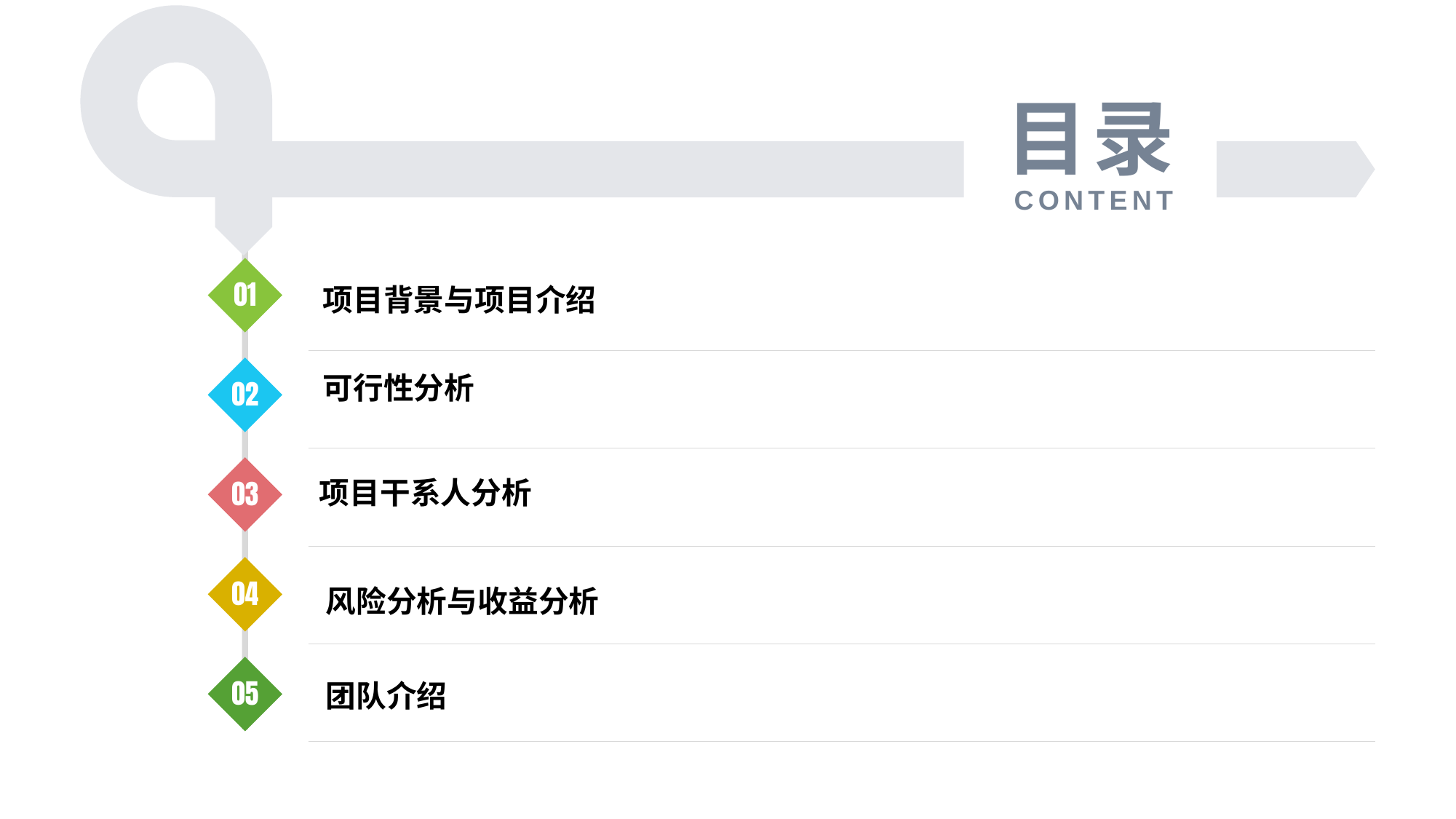

目录

CONTENT

01
 项目背景与项目介绍
02
 可行性分析
03
项目干系人分析
04
 风险分析与收益分析
05
 团队介绍